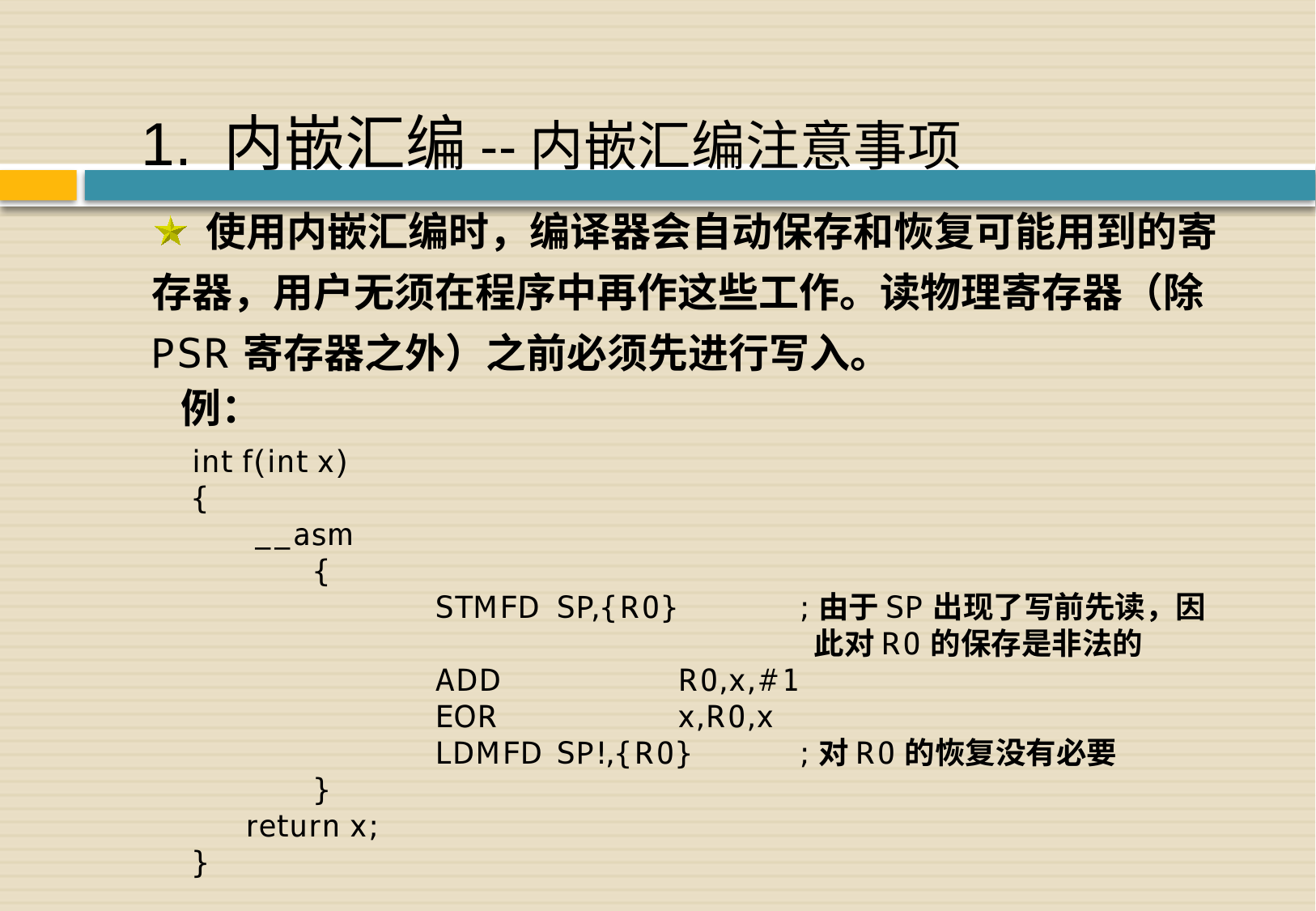

# 1. 内嵌汇编--内嵌汇编注意事项
 使用内嵌汇编时，编译器会自动保存和恢复可能用到的寄存器，用户无须在程序中再作这些工作。读物理寄存器（除PSR寄存器之外）之前必须先进行写入。
 例：
int f(int x)
{
       __asm
	{
		STMFD	SP,{R0}	;由于SP出现了写前先读，因					  此对R0的保存是非法的
		ADD		R0,x,#1
		EOR		x,R0,x
		LDMFD	SP!,{R0}	;对R0的恢复没有必要
	}
      return x;
}